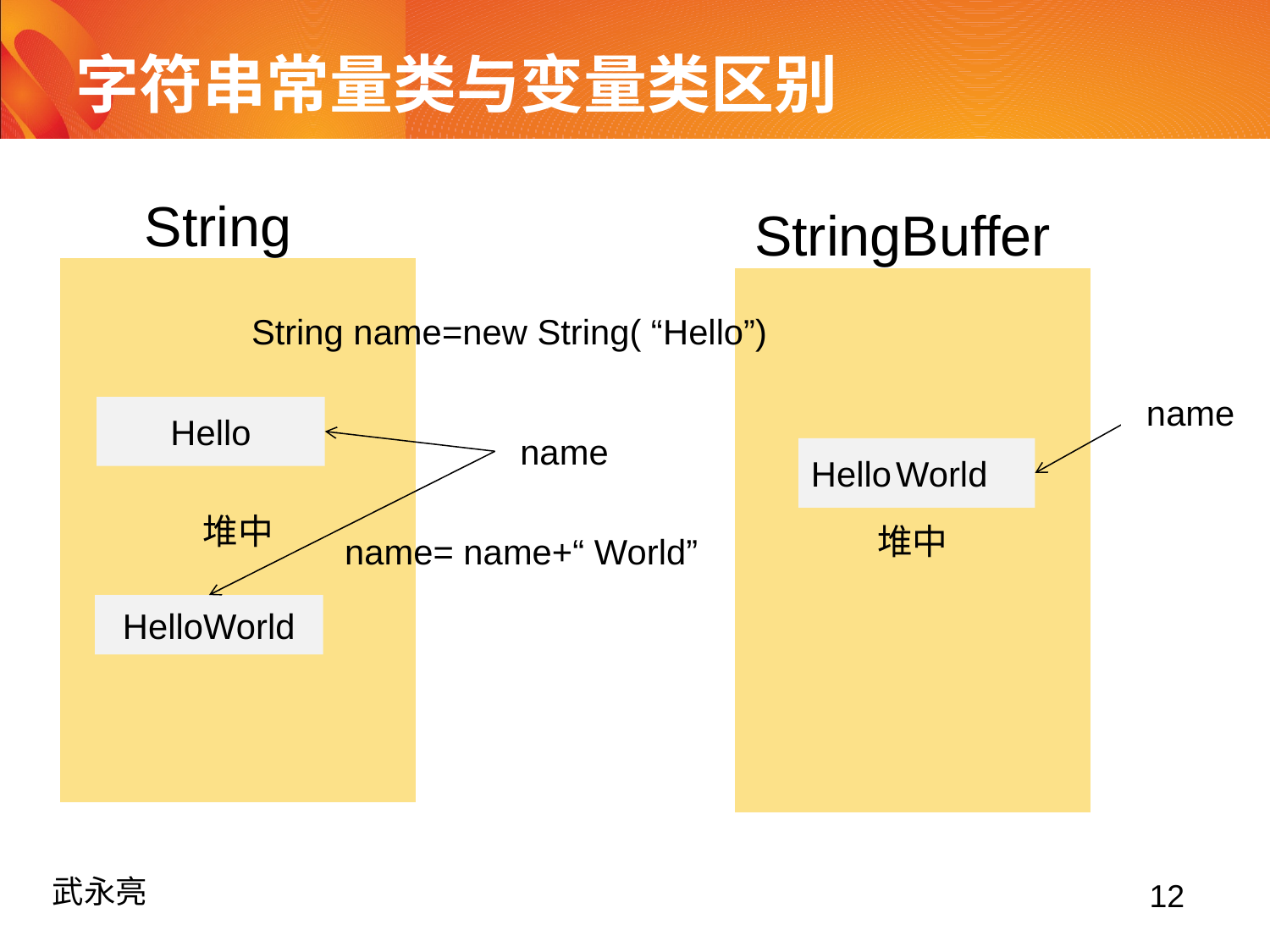

# 字符串常量类与变量类区别
String
StringBuffer
堆中
堆中
String name=new String( “Hello”)
name
Hello
name
Hello
 World
name= name+“ World”
HelloWorld